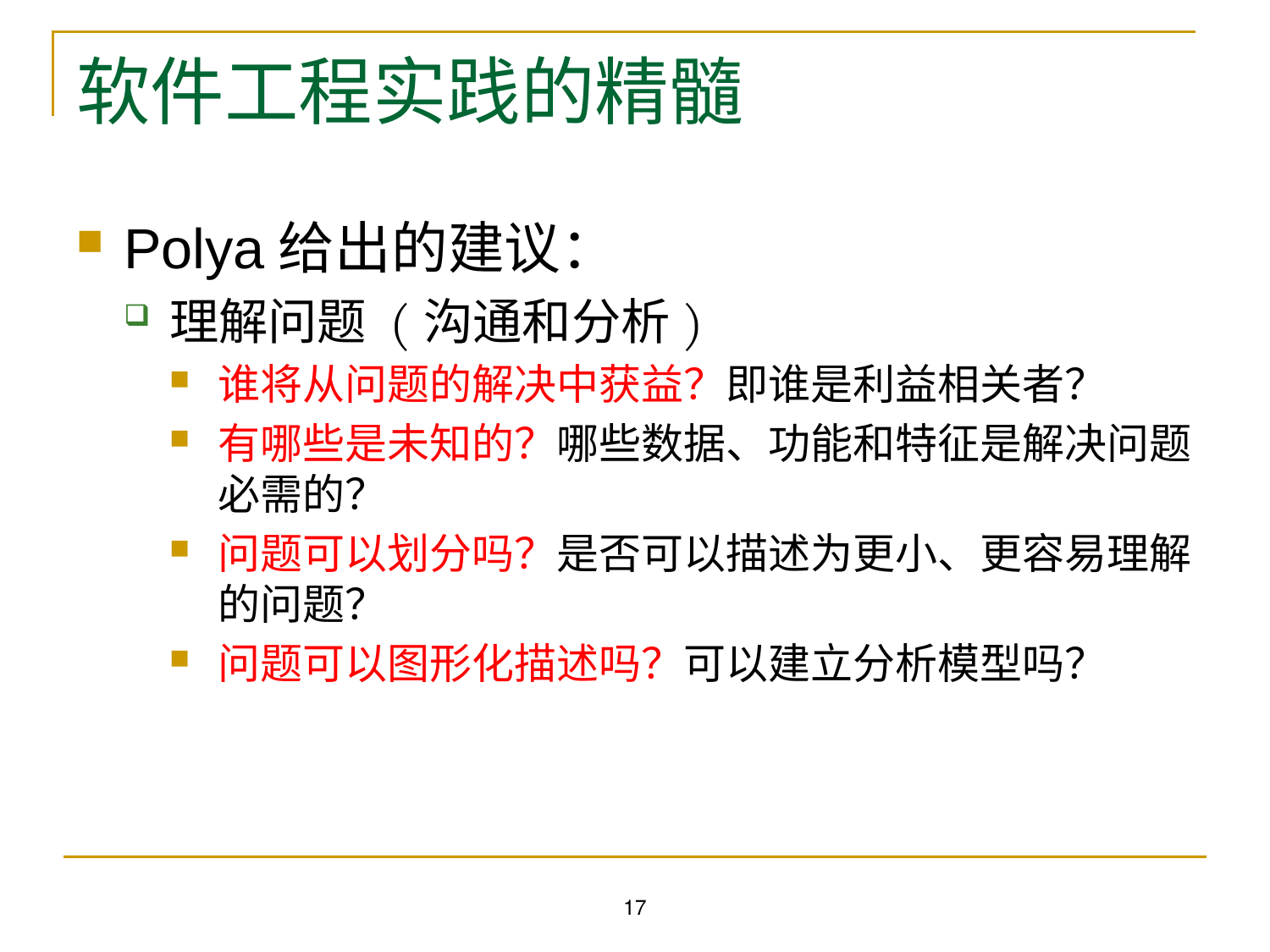

# 软件工程实践的精髓
Polya给出的建议：
理解问题 (沟通和分析)
谁将从问题的解决中获益？即谁是利益相关者？
有哪些是未知的？哪些数据、功能和特征是解决问题必需的？
问题可以划分吗？是否可以描述为更小、更容易理解的问题？
问题可以图形化描述吗？可以建立分析模型吗？
17